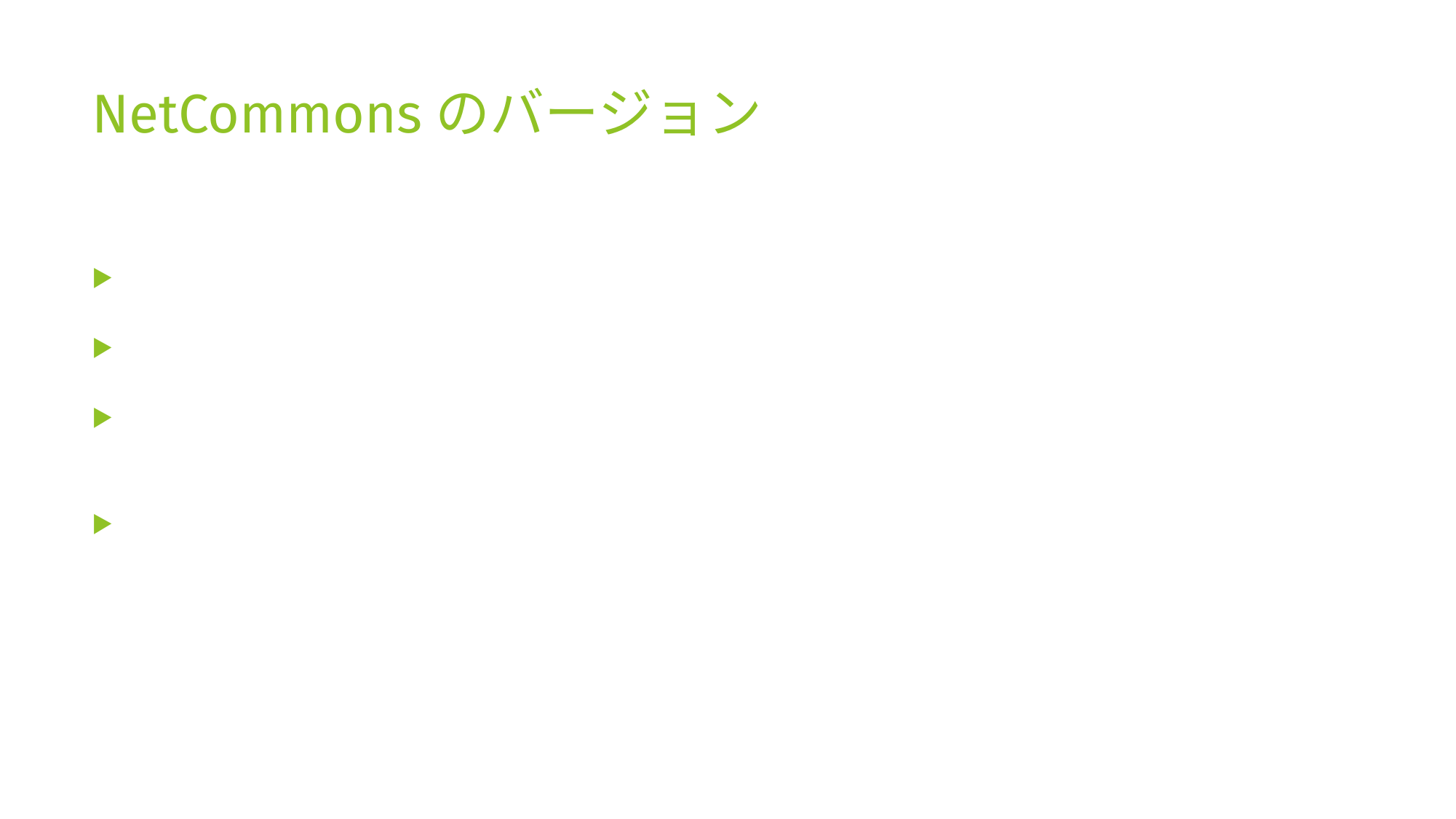

# NetCommonsのバージョン
現在のバージョンはNetCommons 2系（最新Ver：2.4.2.0）
次期バージョンとして、NetCommons 3を開発中
NetCommons 3では、フレームワークの見直しを行い、
作りが大幅に変更予定
開発状況は、Githubで確認可能